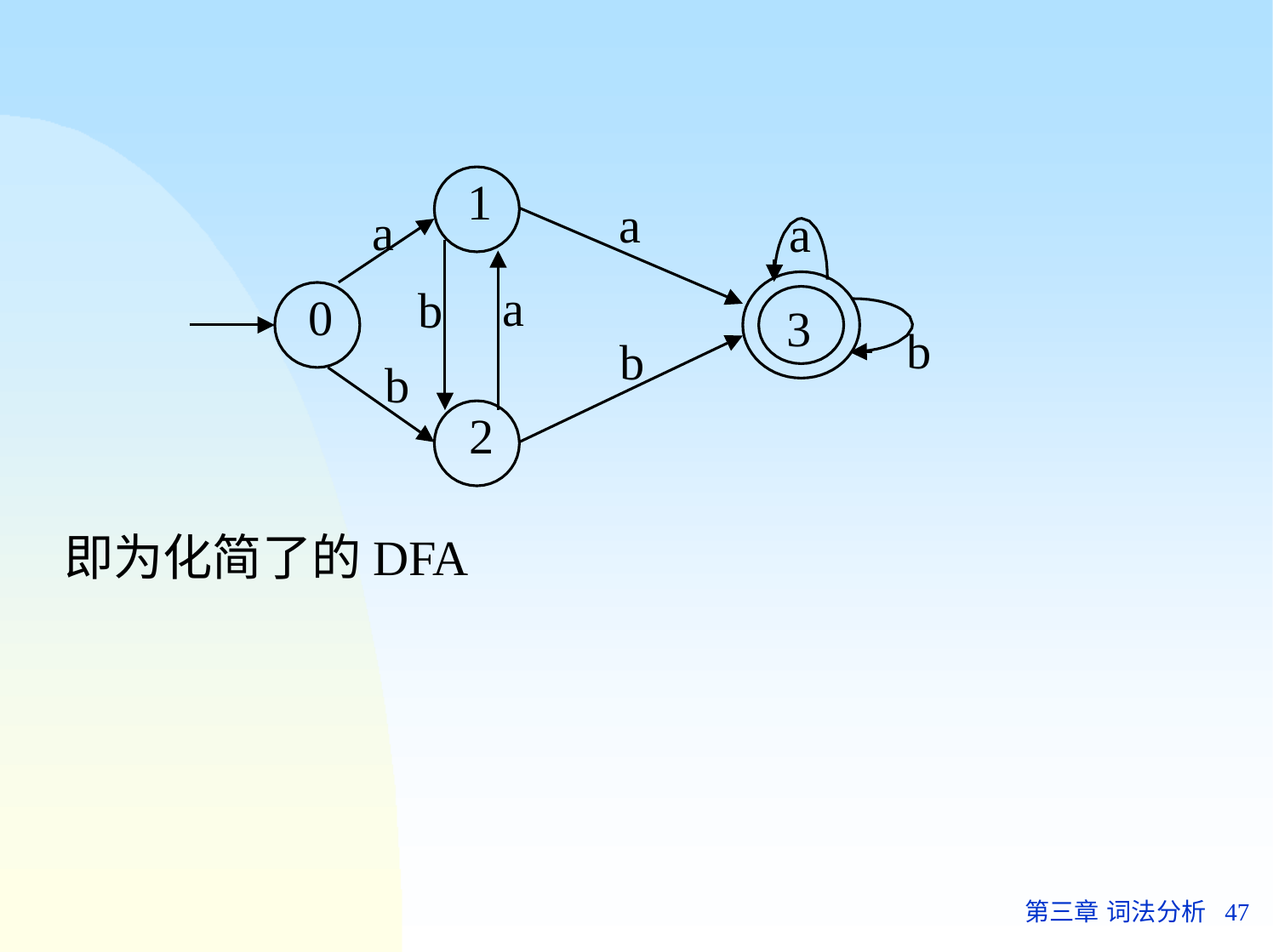

1
a
a
a

a
b

0
3

b
b
b
2

即为化简了的DFA
第三章 词法分析	47